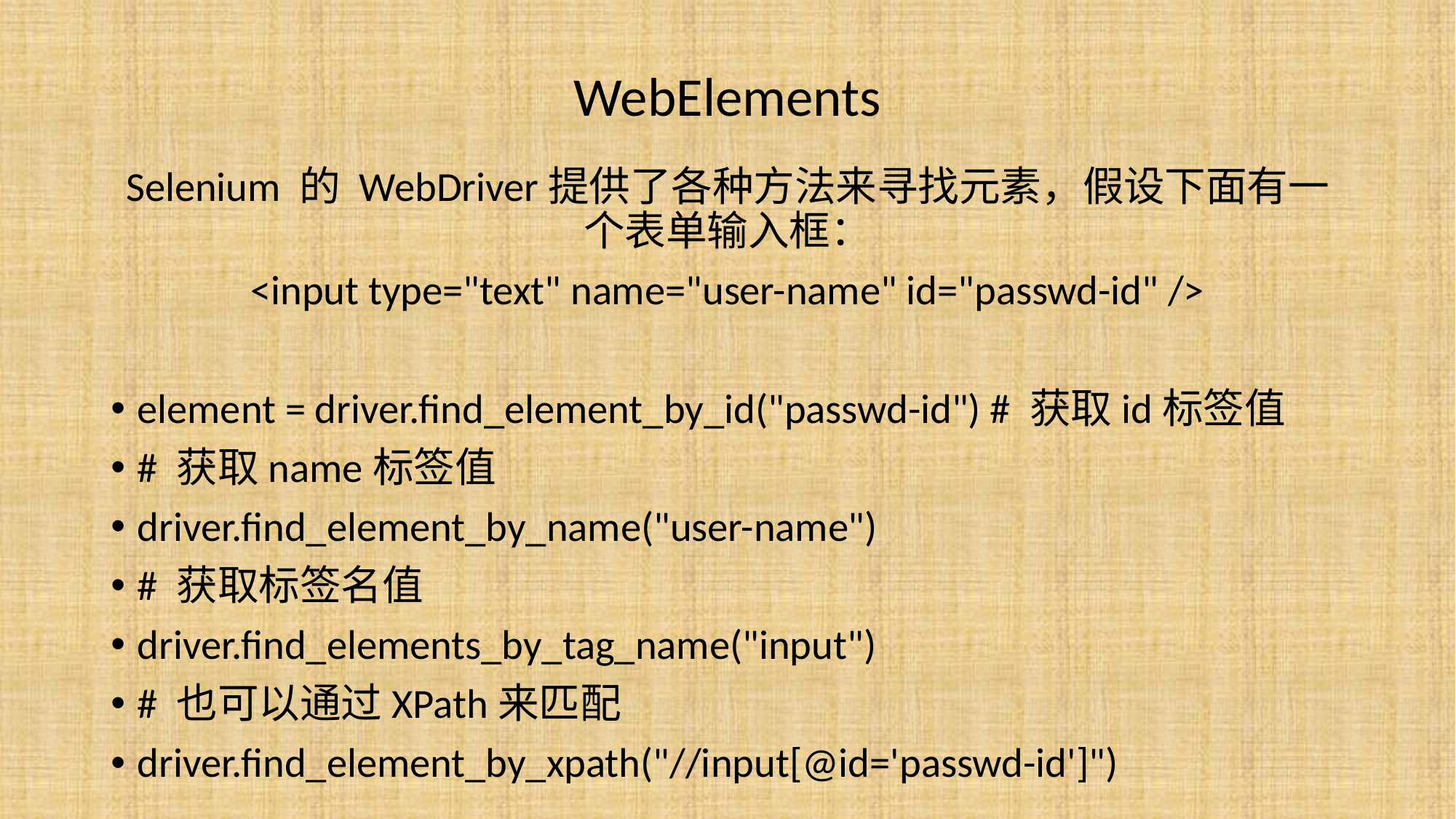

# WebElements
Selenium 的 WebDriver提供了各种方法来寻找元素，假设下面有一个表单输入框：
<input type="text" name="user-name" id="passwd-id" />

element = driver.find_element_by_id("passwd-id") # 获取id标签值
# 获取name标签值
driver.find_element_by_name("user-name")
# 获取标签名值
driver.find_elements_by_tag_name("input")
# 也可以通过XPath来匹配
driver.find_element_by_xpath("//input[@id='passwd-id']")